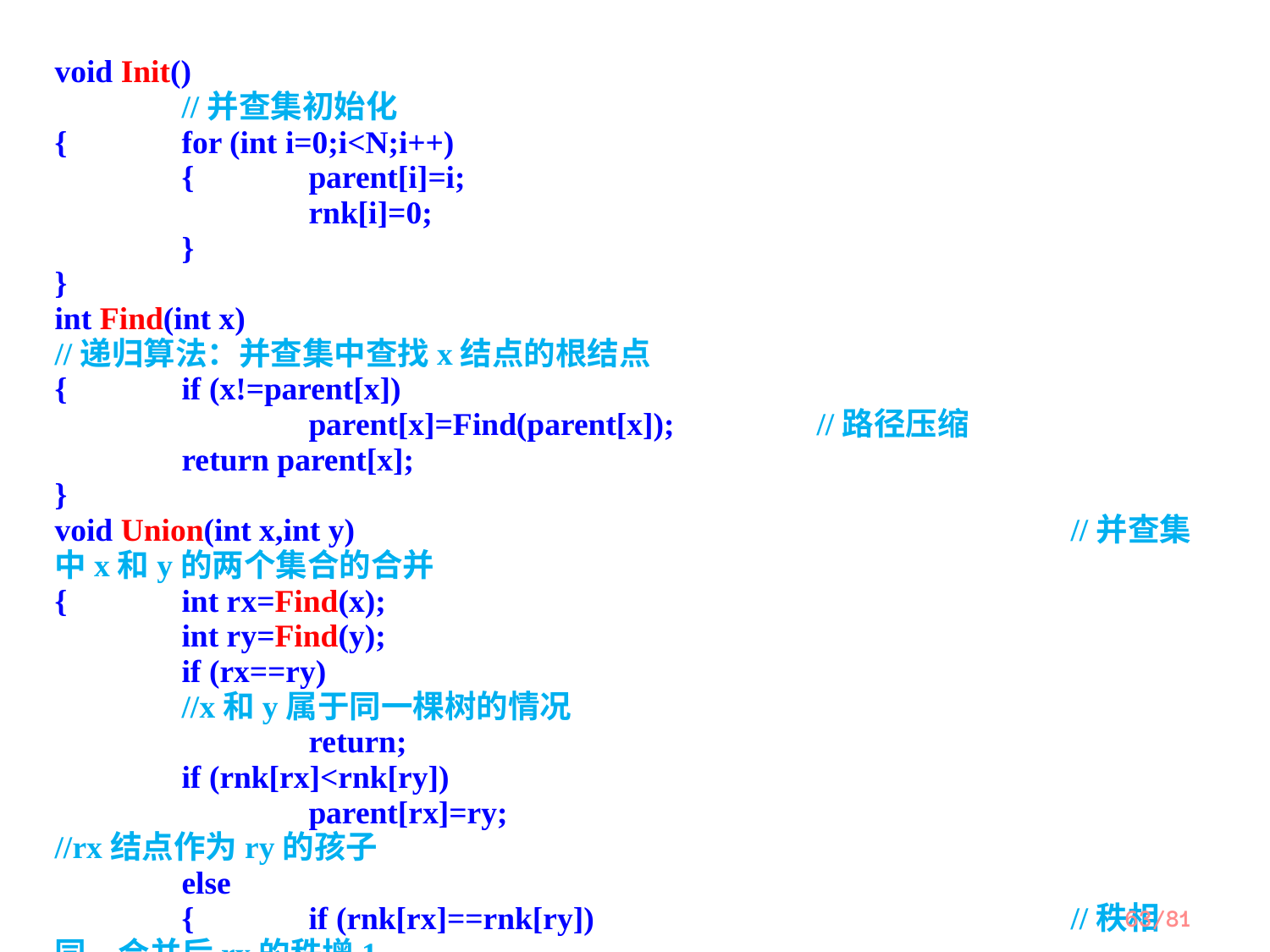

void Init()									//并查集初始化
{	for (int i=0;i<N;i++)
	{	parent[i]=i;
		rnk[i]=0;
	}
}
int Find(int x)								//递归算法：并查集中查找x结点的根结点
{	if (x!=parent[x])
		parent[x]=Find(parent[x]);		//路径压缩
	return parent[x];
}
void Union(int x,int y)						//并查集中x和y的两个集合的合并
{	int rx=Find(x);
	int ry=Find(y);
	if (rx==ry)								//x和y属于同一棵树的情况
		return;
	if (rnk[rx]<rnk[ry])
		parent[rx]=ry;						//rx结点作为ry的孩子
	else
	{	if (rnk[rx]==rnk[ry])				//秩相同，合并后rx的秩增1
			rnk[rx]++;
		parent[ry]=rx;						//ry结点作为rx的孩子
	}
}
63/81